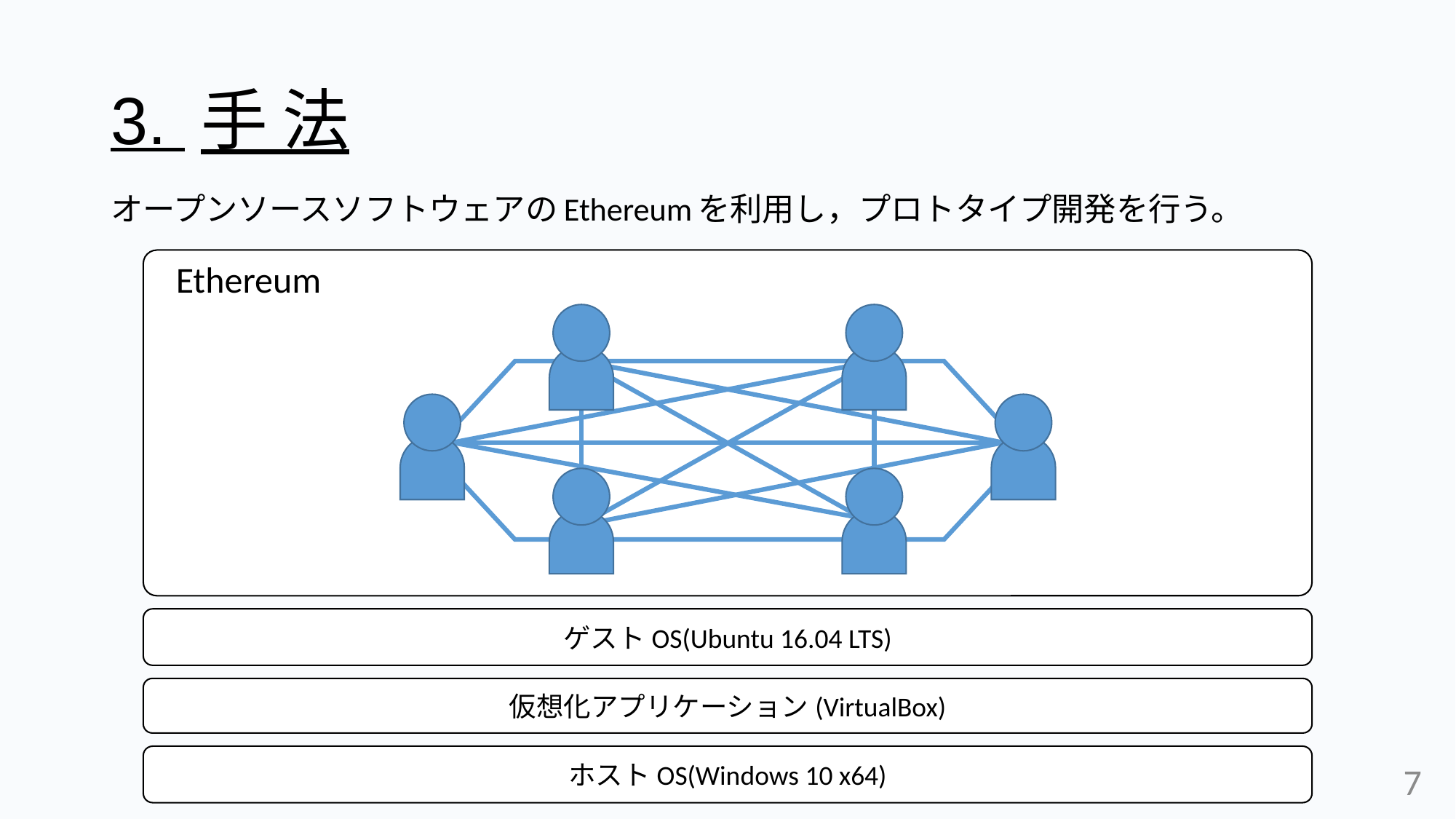

# 3. 手 法
オープンソースソフトウェアのEthereumを利用し，プロトタイプ開発を行う。

Ethereum

ゲストOS(Ubuntu 16.04 LTS)
仮想化アプリケーション(VirtualBox)
ホストOS(Windows 10 x64)
7